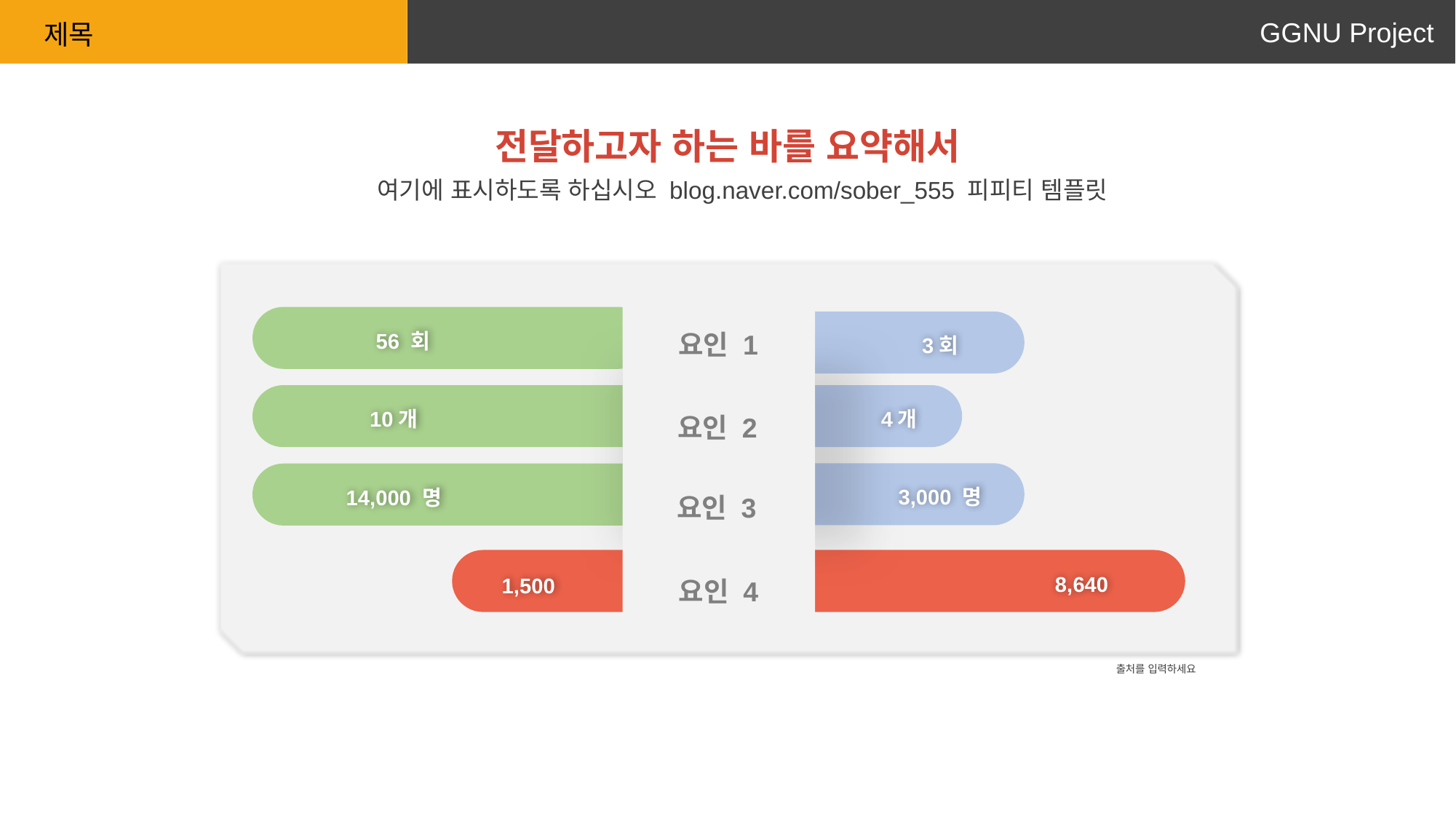

GGNU Project
제목
전달하고자 하는 바를 요약해서
여기에 표시하도록 하십시오 blog.naver.com/sober_555 피피티 템플릿

요인 1

56 회
3회

요인 2
10개
4개

요인 3
3,000 명
14,000 명

요인 4
8,640
1,500
출처를 입력하세요